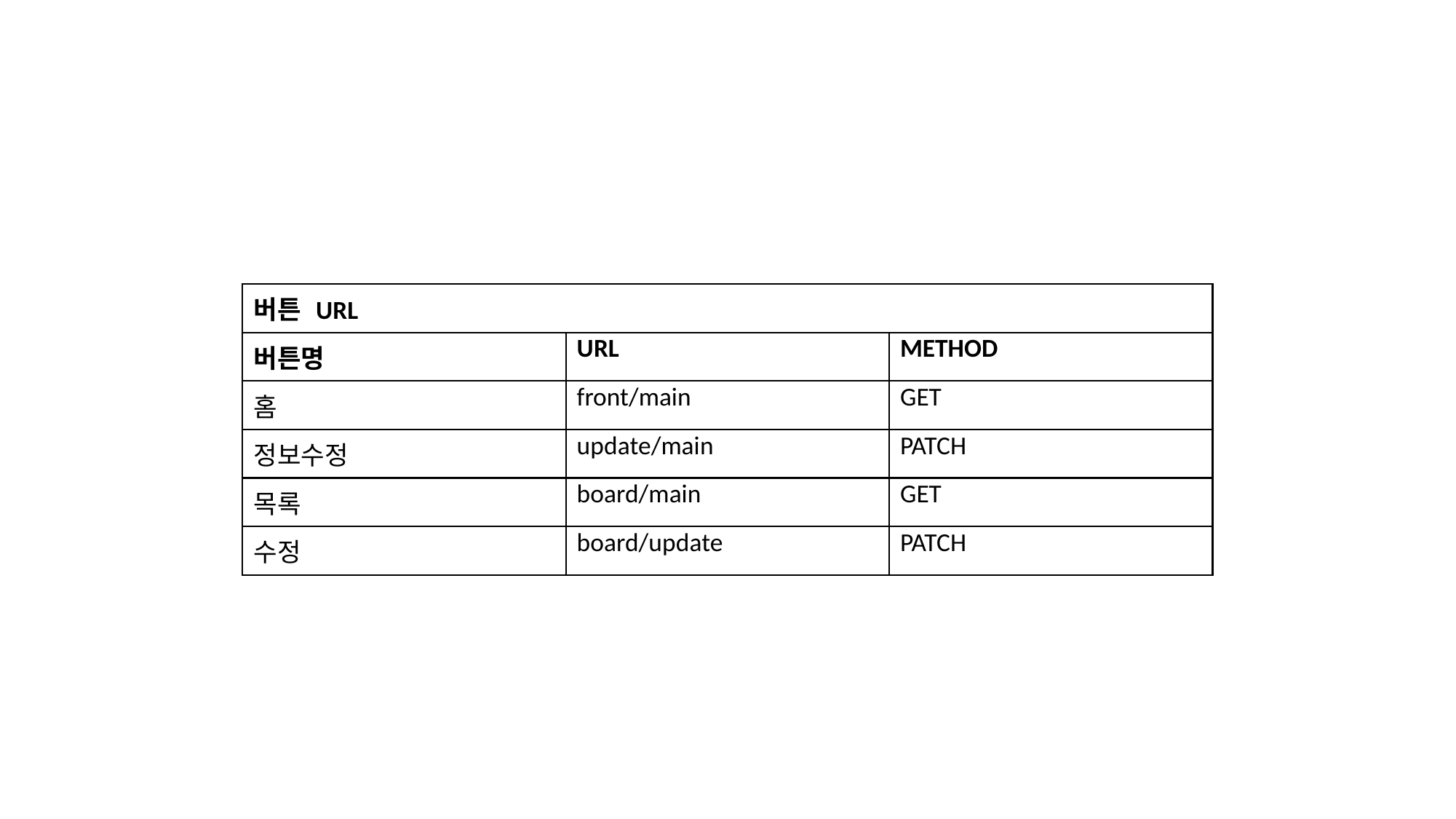

| 버튼 URL |  |  |
| --- | --- | --- |
| 버튼명 | URL | METHOD |
| 홈 | front/main | GET |
| 정보수정 | update/main | PATCH |
| 목록 | board/main | GET |
| 수정 | board/update | PATCH |